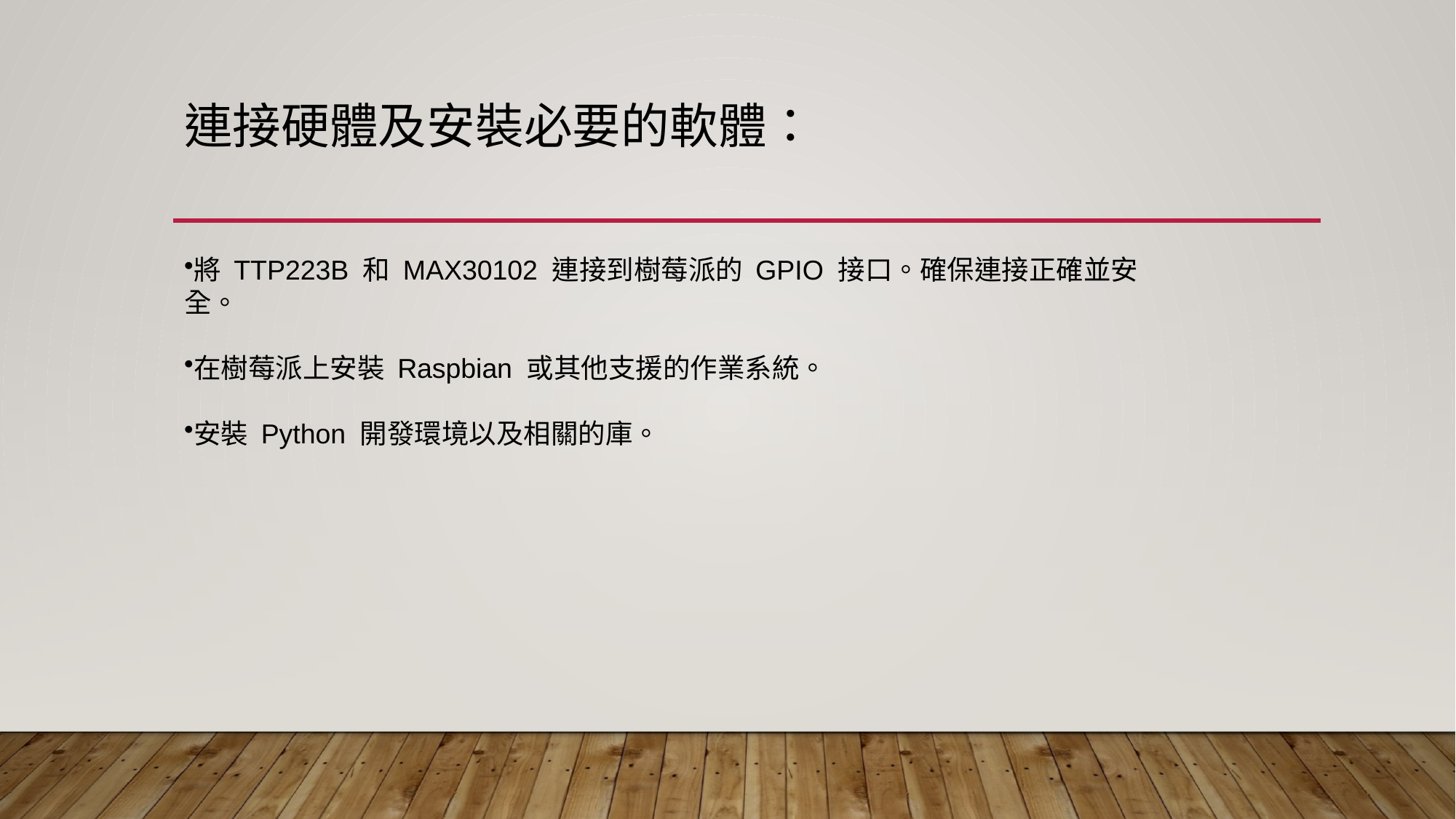

# 連接硬體及安裝必要的軟體：
將 TTP223B 和 MAX30102 連接到樹莓派的 GPIO 接口。確保連接正確並安全。

在樹莓派上安裝 Raspbian 或其他支援的作業系統。

安裝 Python 開發環境以及相關的庫。